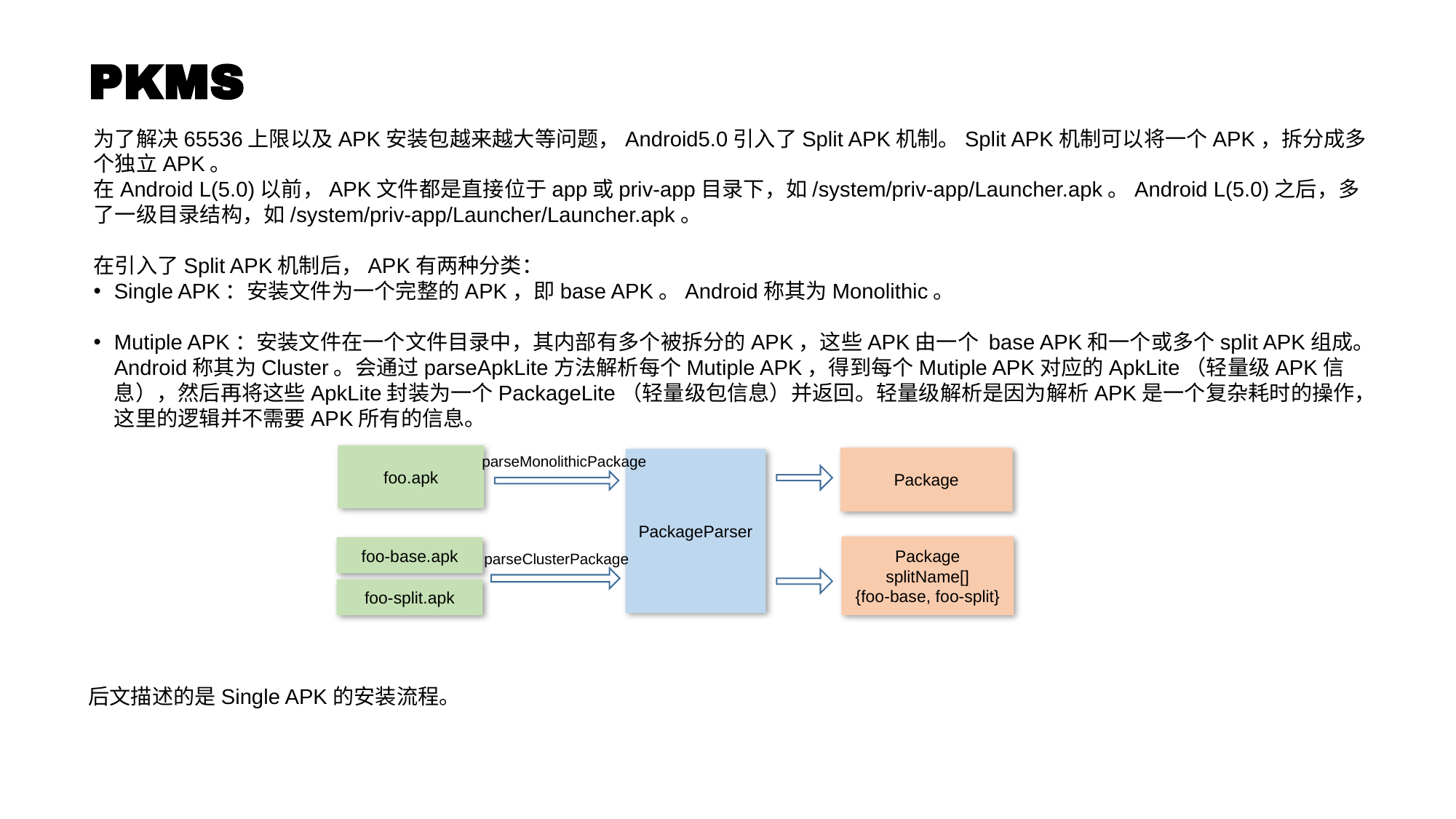

# PKMS
为了解决65536上限以及APK安装包越来越大等问题，Android5.0引入了Split APK机制。Split APK机制可以将一个APK，拆分成多个独立APK。
在Android L(5.0)以前，APK文件都是直接位于app或priv-app目录下，如/system/priv-app/Launcher.apk。Android L(5.0)之后，多了一级目录结构，如/system/priv-app/Launcher/Launcher.apk。

在引入了Split APK机制后，APK有两种分类：
Single APK：安装文件为一个完整的APK，即base APK。Android称其为Monolithic。

Mutiple APK：安装文件在一个文件目录中，其内部有多个被拆分的APK，这些APK由一个 base APK和一个或多个split APK组成。Android称其为Cluster。会通过parseApkLite方法解析每个Mutiple APK，得到每个Mutiple APK对应的ApkLite（轻量级APK信息），然后再将这些ApkLite封装为一个PackageLite（轻量级包信息）并返回。轻量级解析是因为解析APK是一个复杂耗时的操作，这里的逻辑并不需要APK所有的信息。
foo.apk
Package
PackageParser
Package
splitName[]
{foo-base, foo-split}
foo-base.apk
foo-split.apk

parseMonolithicPackage
parseClusterPackage
后文描述的是Single APK的安装流程。